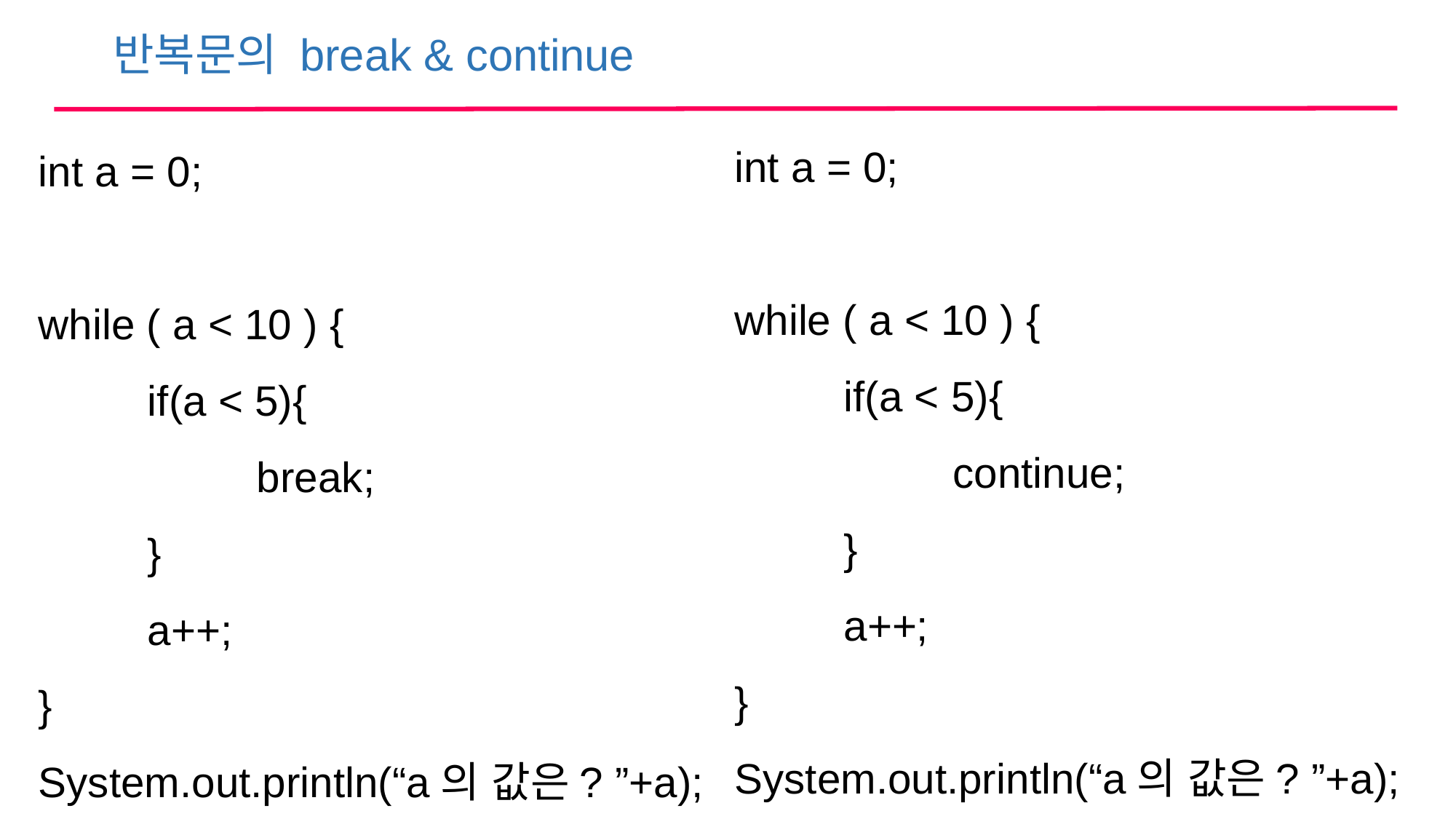

반복문의 break & continue
int a = 0;

while ( a < 10 ) {
	if(a < 5){
		continue;
	}
	a++;
}
System.out.println(“a의 값은? ”+a);
int a = 0;

while ( a < 10 ) {
	if(a < 5){
		break;
	}
	a++;
}
System.out.println(“a의 값은? ”+a);